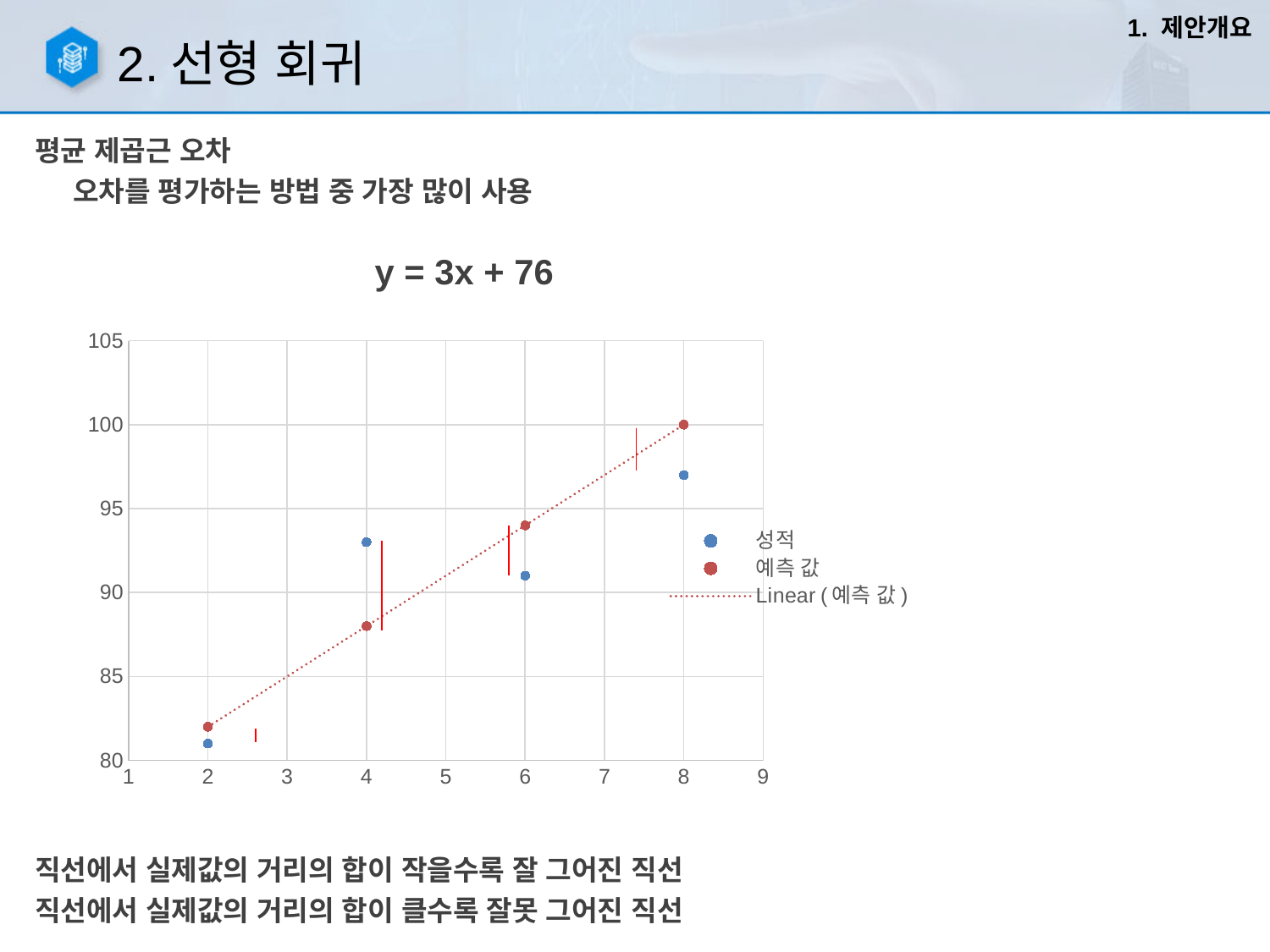

1. 제안개요
2.선형 회귀
평균 제곱근 오차
    오차를 평가하는 방법 중 가장 많이 사용
y = 3x + 76

### Chart

| Category | 성적 | 예측 값 |
|---|---|---|
직선에서 실제값의 거리의 합이 작을수록 잘 그어진 직선
직선에서 실제값의 거리의 합이 클수록 잘못 그어진 직선